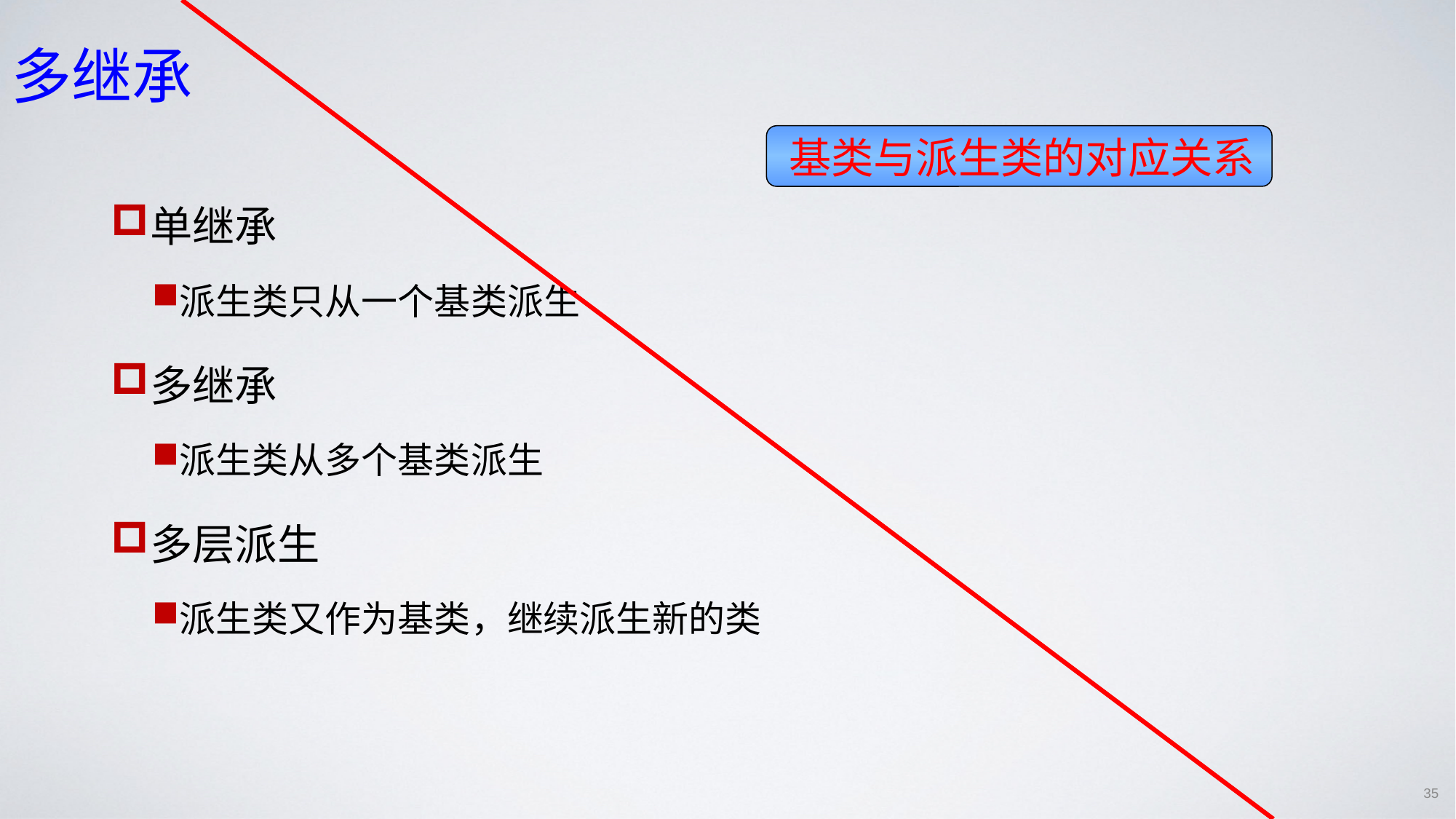

# 多继承

基类与派生类的对应关系
单继承
派生类只从一个基类派生
多继承
派生类从多个基类派生
多层派生
派生类又作为基类，继续派生新的类

35